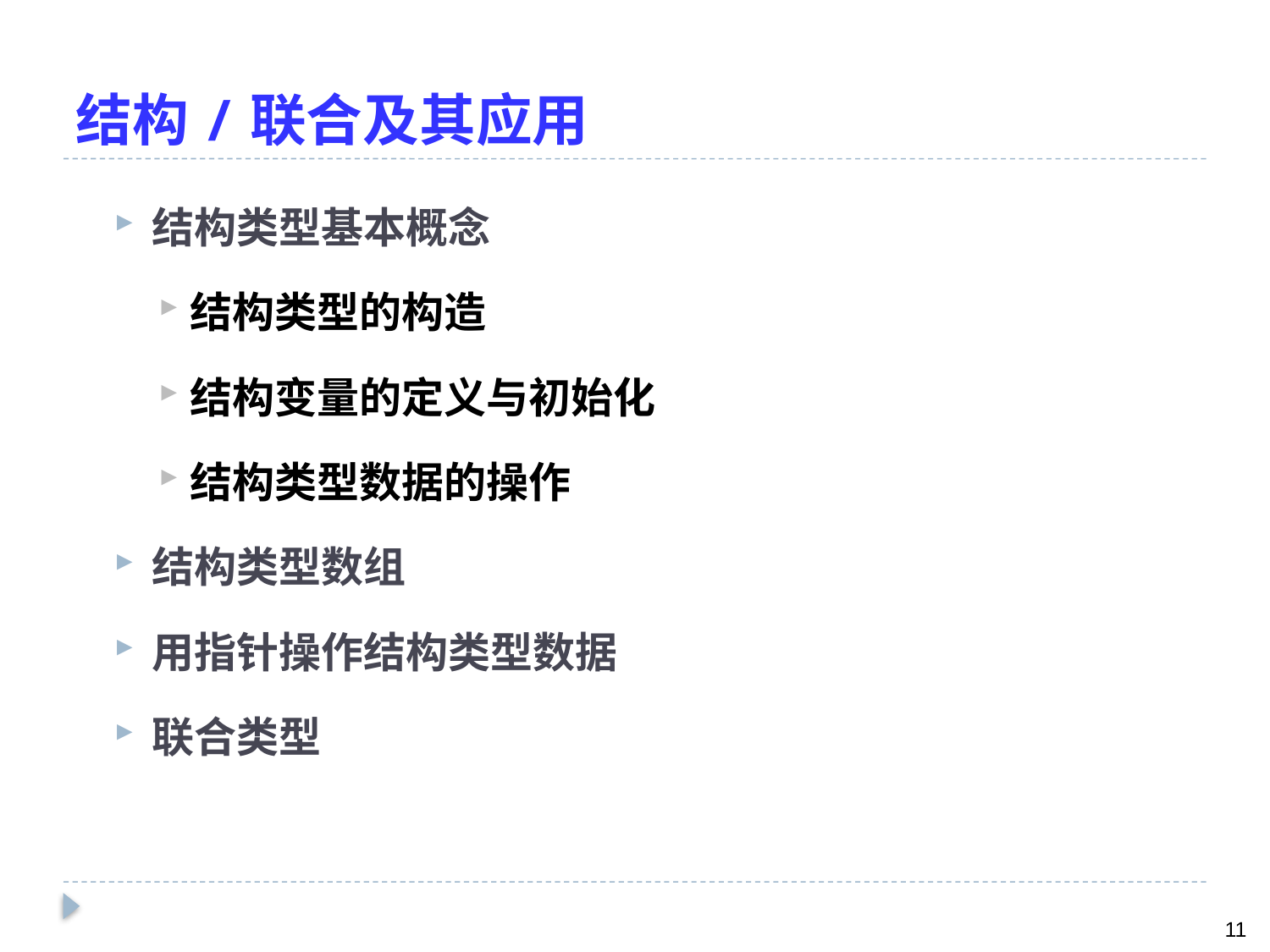

# 结构/联合及其应用
结构类型基本概念
结构类型的构造
结构变量的定义与初始化
结构类型数据的操作
结构类型数组
用指针操作结构类型数据
联合类型
11